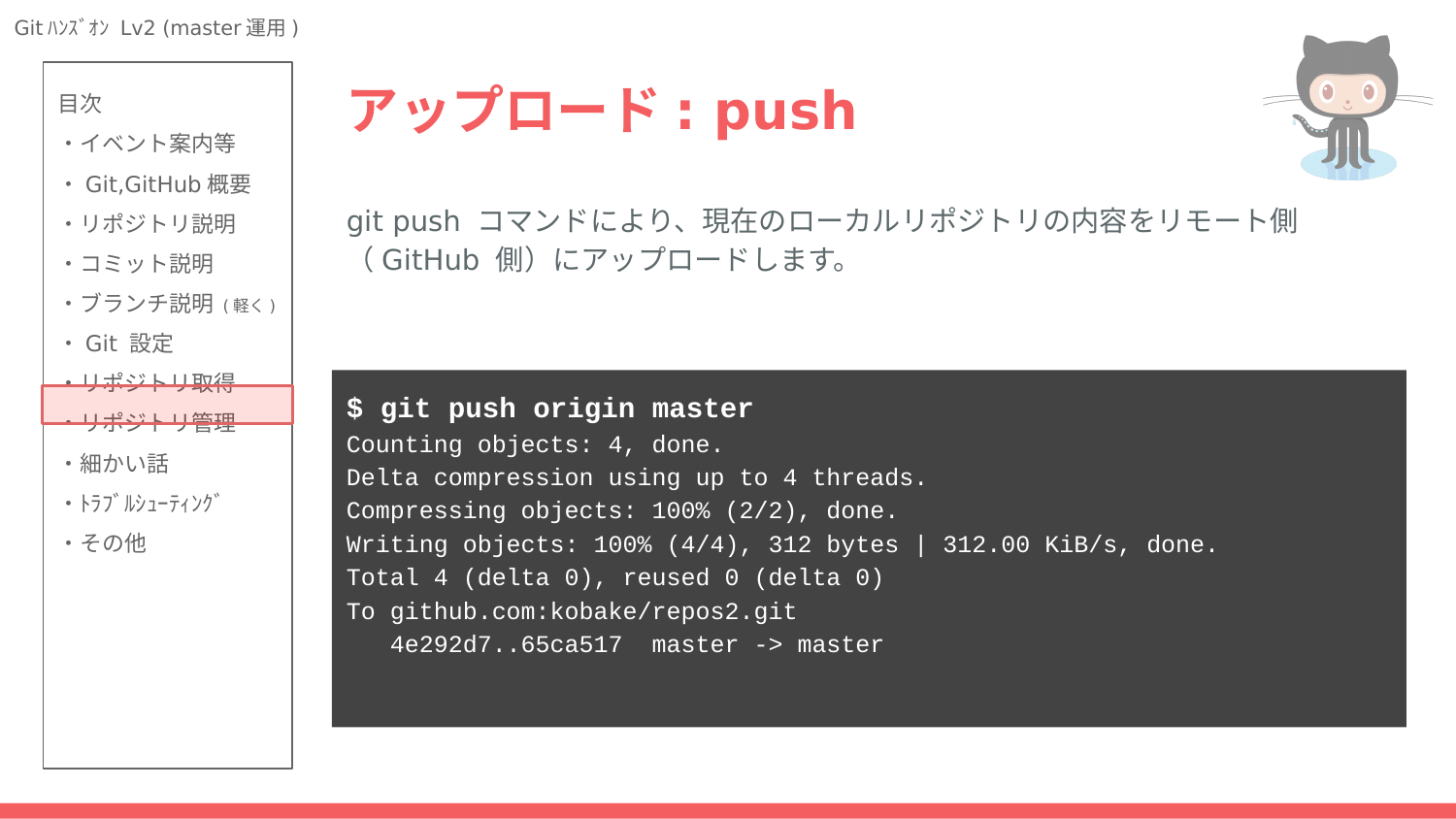

# アップロード: push
git push コマンドにより、現在のローカルリポジトリの内容をリモート側（GitHub 側）にアップロードします。
$ git push origin master
Counting objects: 4, done.
Delta compression using up to 4 threads.
Compressing objects: 100% (2/2), done.
Writing objects: 100% (4/4), 312 bytes | 312.00 KiB/s, done.
Total 4 (delta 0), reused 0 (delta 0)
To github.com:kobake/repos2.git
   4e292d7..65ca517  master -> master